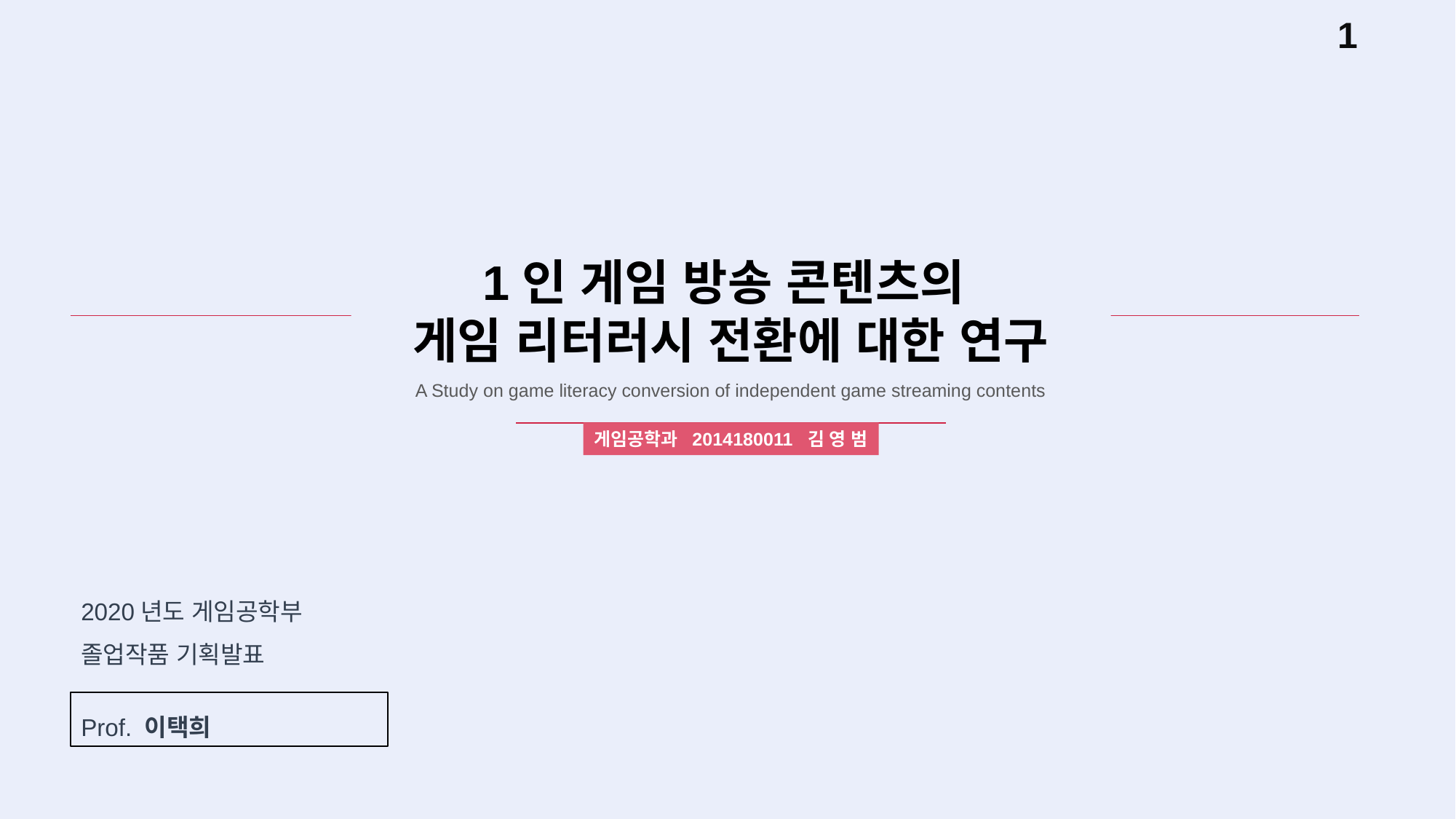

1인 게임 방송 콘텐츠의
게임 리터러시 전환에 대한 연구
A Study on game literacy conversion of independent game streaming contents
게임공학과  2014180011  김 영 범
2020년도 게임공학부
졸업작품 기획발표
Prof. 이택희